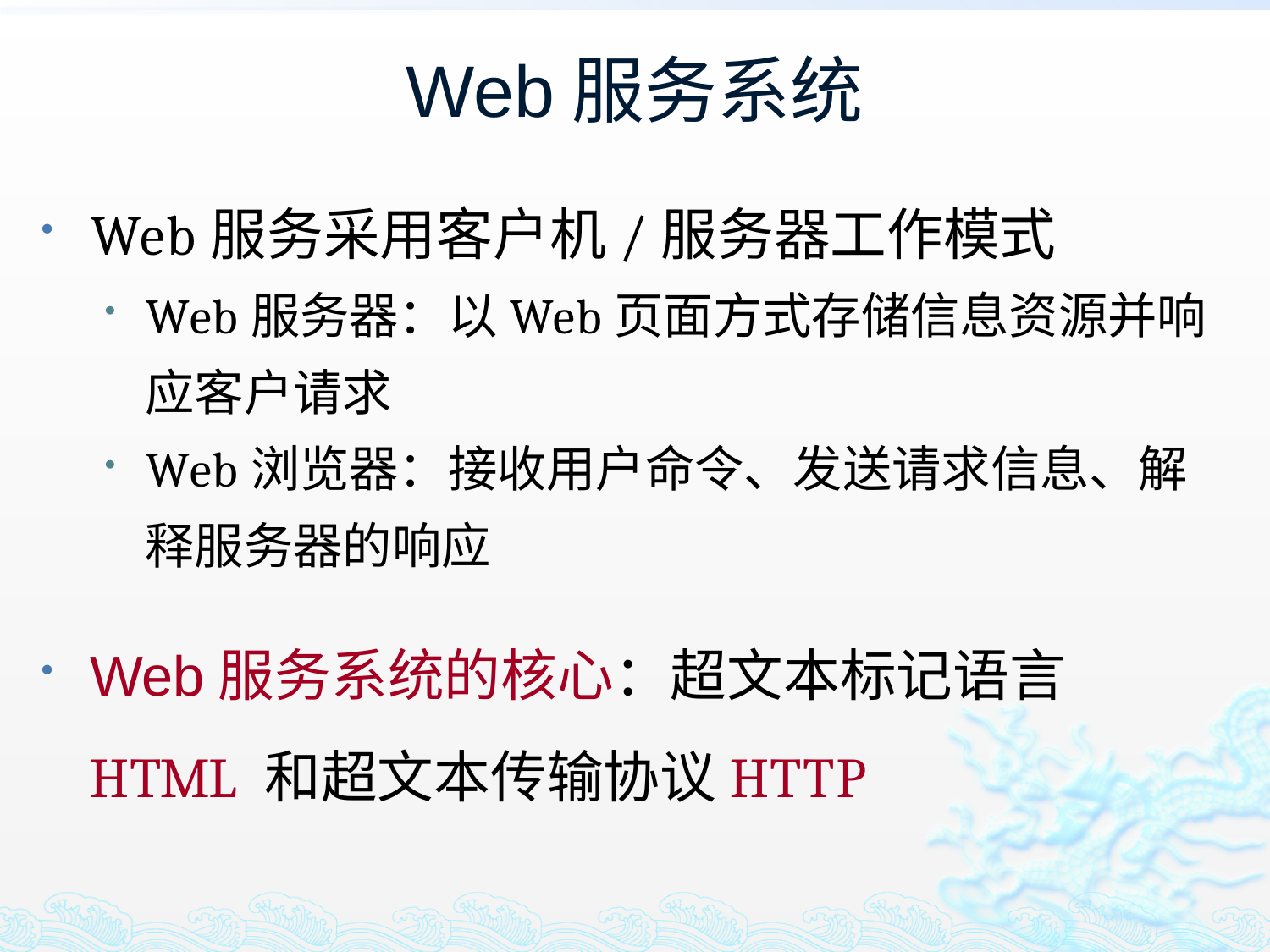

# Web服务系统
Web服务采用客户机/服务器工作模式
Web服务器：以Web页面方式存储信息资源并响应客户请求
Web浏览器：接收用户命令、发送请求信息、解释服务器的响应
Web服务系统的核心：超文本标记语言HTML 和超文本传输协议HTTP